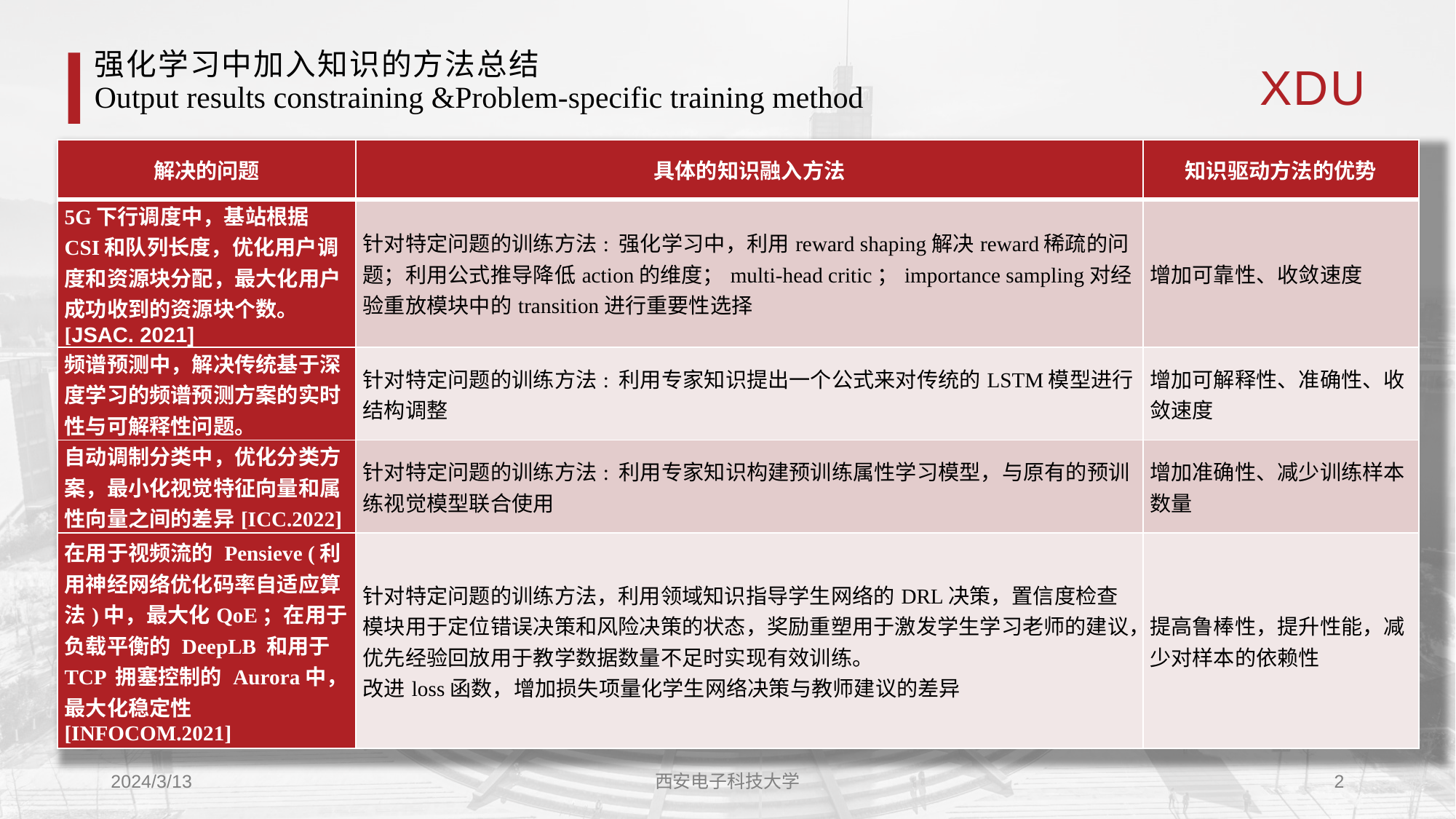

# 强化学习中加入知识的方法总结 Output results constraining &Problem-specific training method
| 解决的问题 | 具体的知识融入方法 | 知识驱动方法的优势 |
| --- | --- | --- |
| 5G下行调度中，基站根据CSI和队列长度，优化用户调度和资源块分配，最大化用户成功收到的资源块个数。[JSAC. 2021] | 针对特定问题的训练方法: 强化学习中，利用reward shaping解决reward稀疏的问题；利用公式推导降低action的维度；multi-head critic；importance sampling对经验重放模块中的transition进行重要性选择 | 增加可靠性、收敛速度 |
| 频谱预测中，解决传统基于深度学习的频谱预测方案的实时性与可解释性问题。 | 针对特定问题的训练方法: 利用专家知识提出一个公式来对传统的LSTM模型进行结构调整 | 增加可解释性、准确性、收敛速度 |
| 自动调制分类中，优化分类方案，最小化视觉特征向量和属性向量之间的差异[ICC.2022] | 针对特定问题的训练方法: 利用专家知识构建预训练属性学习模型，与原有的预训练视觉模型联合使用 | 增加准确性、减少训练样本数量 |
| 在用于视频流的 Pensieve (利用神经网络优化码率自适应算法)中，最大化QoE；在用于负载平衡的 DeepLB 和用于 TCP 拥塞控制的 Aurora中，最大化稳定性[INFOCOM.2021] | 针对特定问题的训练方法，利用领域知识指导学生网络的DRL决策，置信度检查模块用于定位错误决策和风险决策的状态，奖励重塑用于激发学生学习老师的建议，优先经验回放用于教学数据数量不足时实现有效训练。 改进loss函数，增加损失项量化学生网络决策与教师建议的差异 | 提高鲁棒性，提升性能，减少对样本的依赖性 |
2024/3/13
西安电子科技大学
2